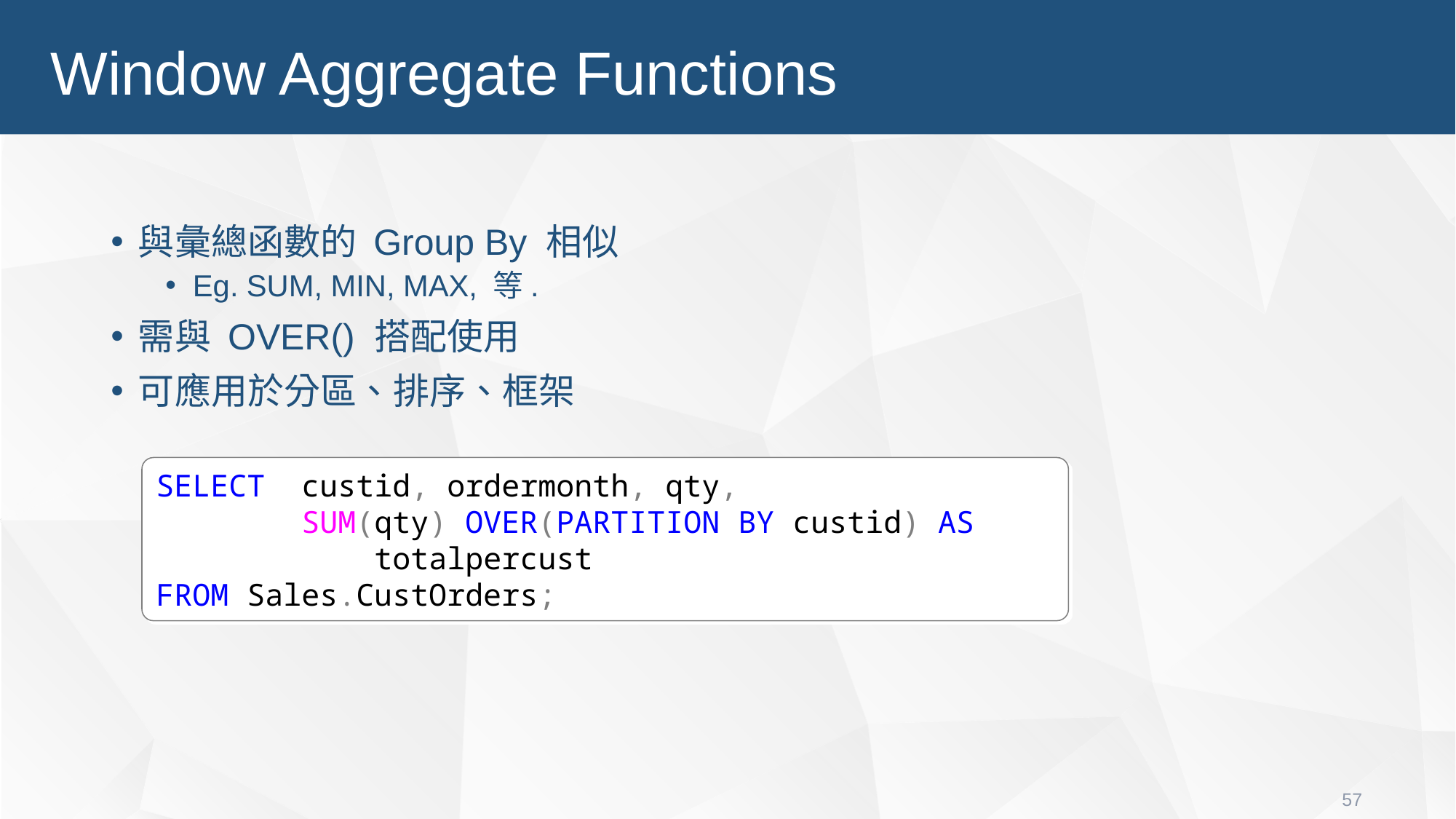

57
Window Aggregate Functions
與彙總函數的 Group By 相似
Eg. SUM, MIN, MAX, 等.
需與 OVER() 搭配使用
可應用於分區、排序、框架
SELECT  custid, ordermonth, qty,
	  SUM(qty) OVER(PARTITION BY custid) AS 			totalpercust
FROM Sales.CustOrders;